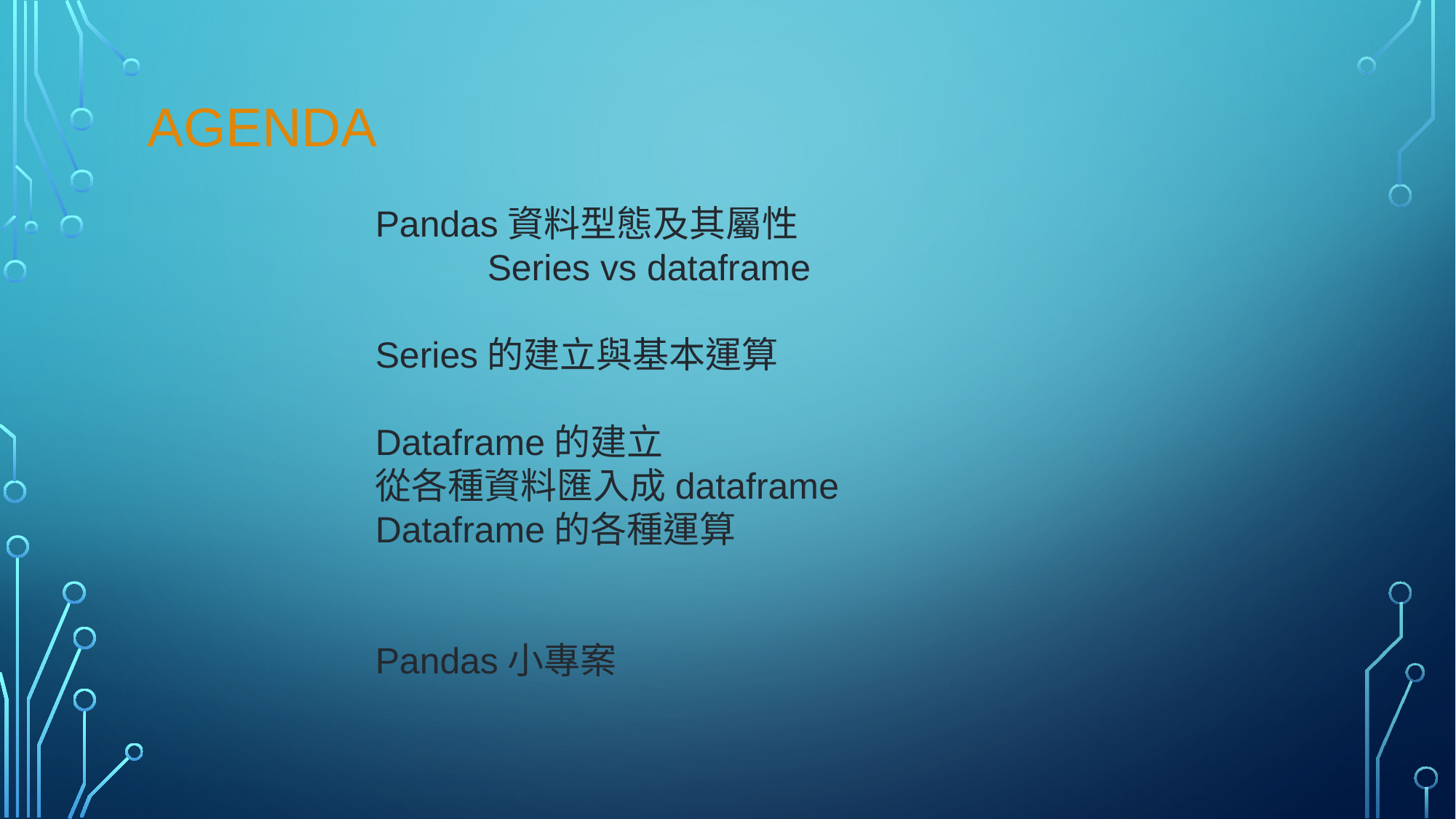

# agenda
Pandas資料型態及其屬性
           Series vs dataframe

Series的建立與基本運算

Dataframe的建立
從各種資料匯入成dataframe
Dataframe的各種運算

Pandas小專案